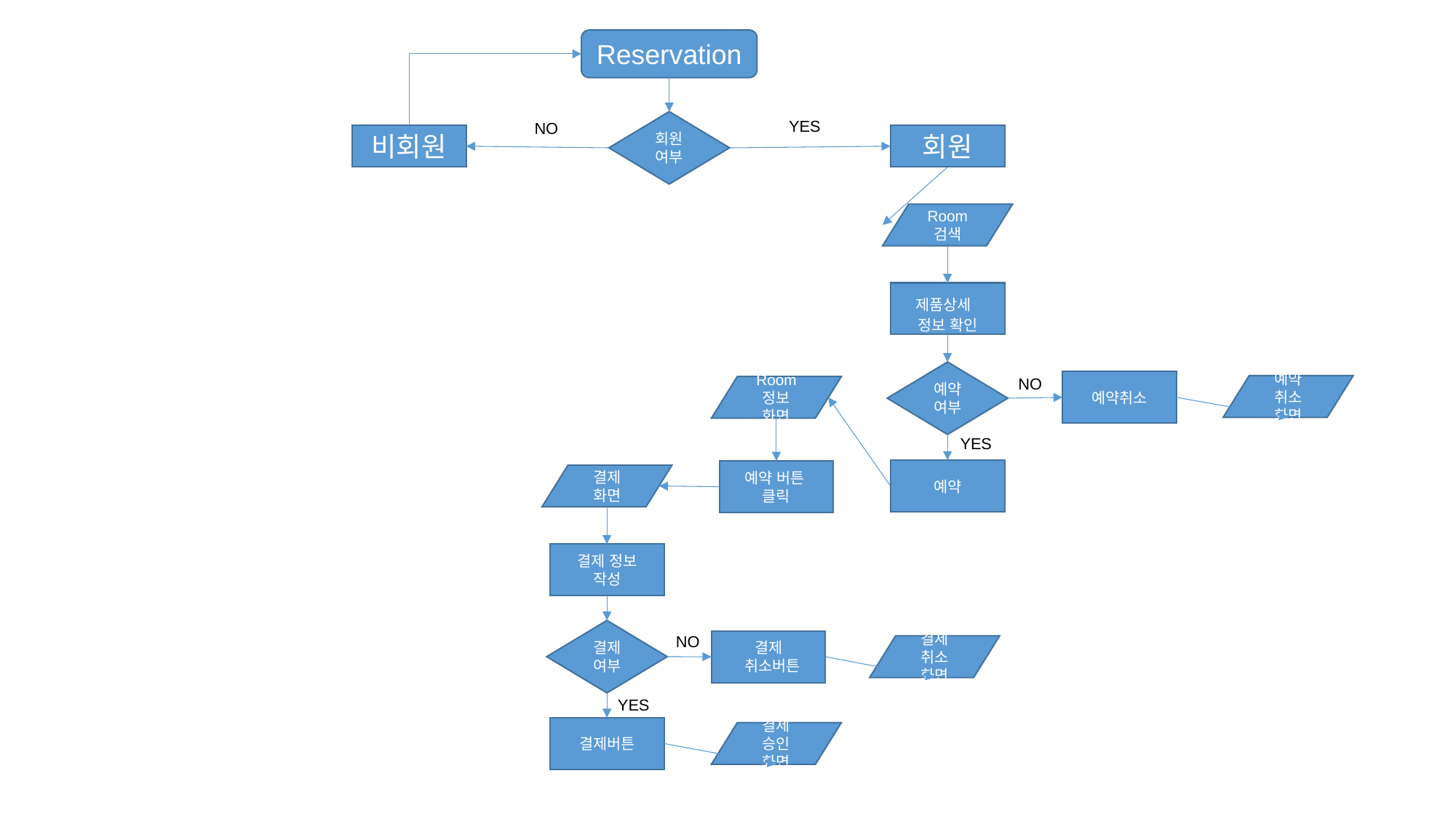

Reservation
YES
회원여부
NO
비회원
회원
Room 검색
제품상세
정보 확인
예약
여부
NO
예약취소
예약
취소
화면
Room 정보
화면
YES
예약
예약 버튼
클릭
결제
화면
결제 정보
작성
결제
여부
NO
결제
 취소버튼
결제
취소
화면
YES
결제버튼
결제
승인
화면